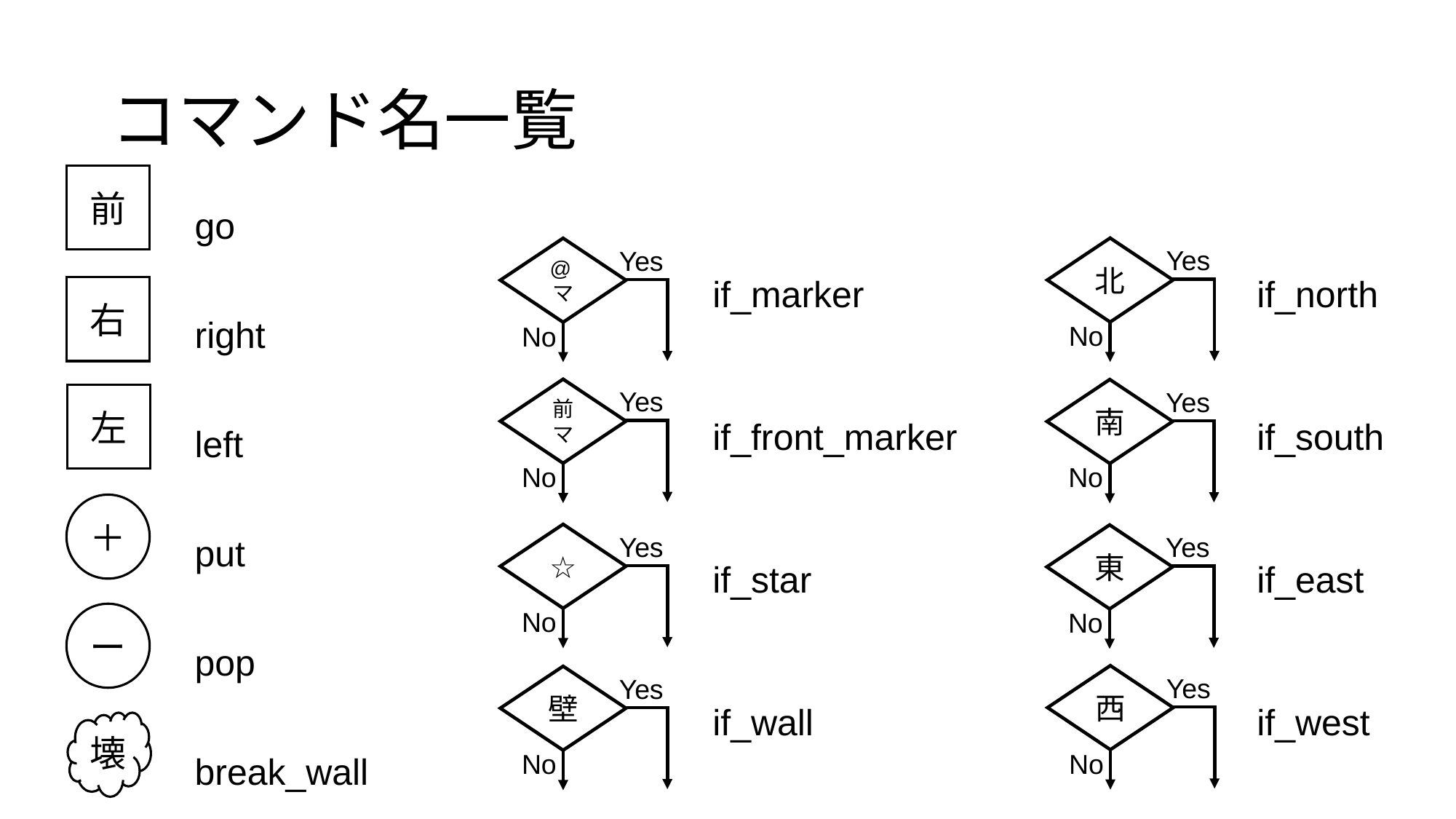

# コマンド名一覧
go
right
left
put
pop
break_wall
前
北
Yes

No
@マ
Yes

No
if_marker

if_front_marker

if_star

if_wall
if_north

if_south

if_east

if_west
右
前マ
Yes

No
南
Yes

No
左
＋
☆
Yes

No
東
Yes

No
ー
西
Yes

No
壁
Yes

No
壊